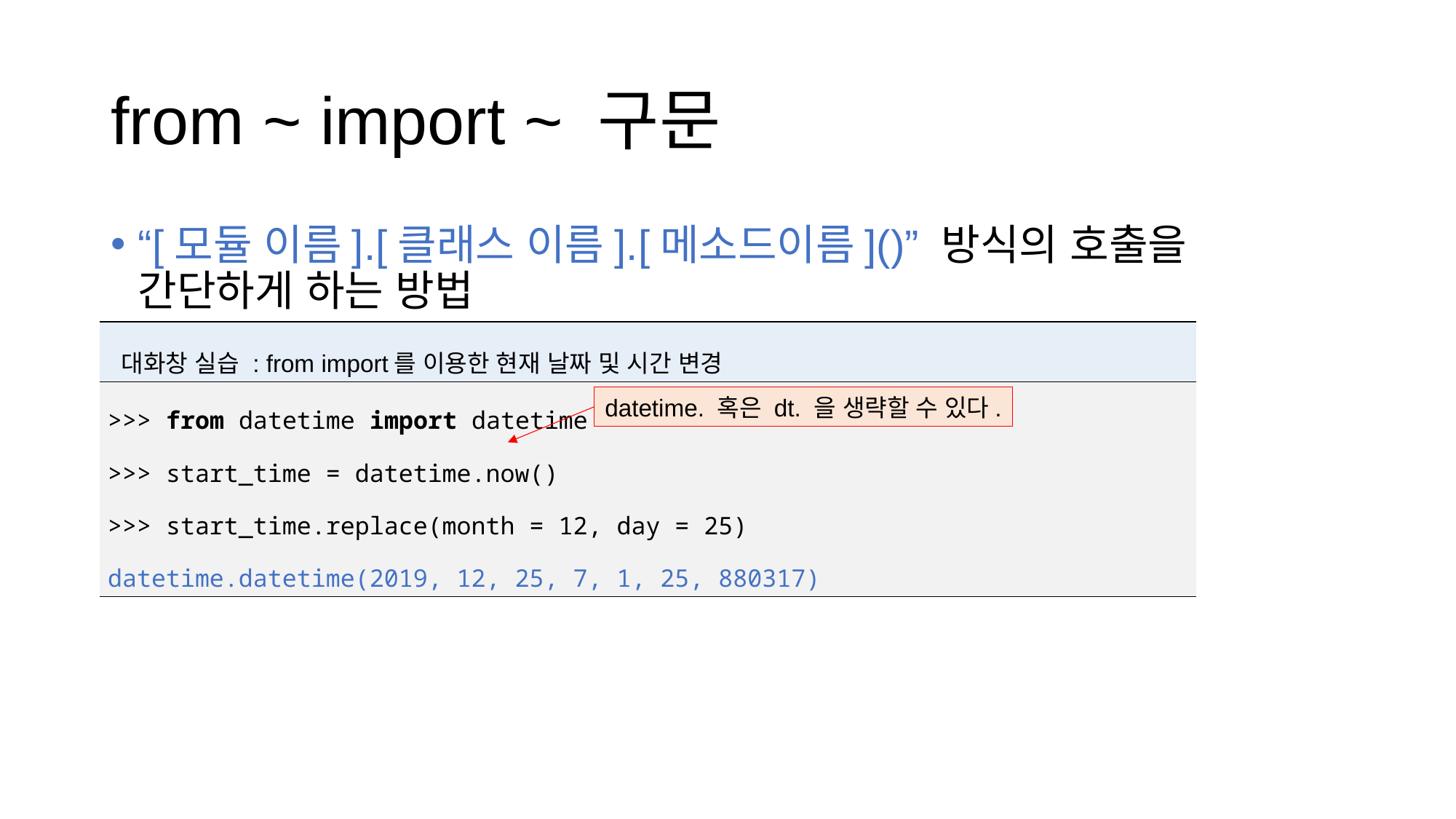

# from ~ import ~ 구문
“[모듈 이름].[클래스 이름].[메소드이름]()” 방식의 호출을 간단하게 하는 방법

| 대화창 실습 : from import를 이용한 현재 날짜 및 시간 변경 |
| --- |
| >>> from datetime import datetime >>> start\_time = datetime.now() >>> start\_time.replace(month = 12, day = 25) datetime.datetime(2019, 12, 25, 7, 1, 25, 880317) |
datetime. 혹은 dt. 을 생략할 수 있다.